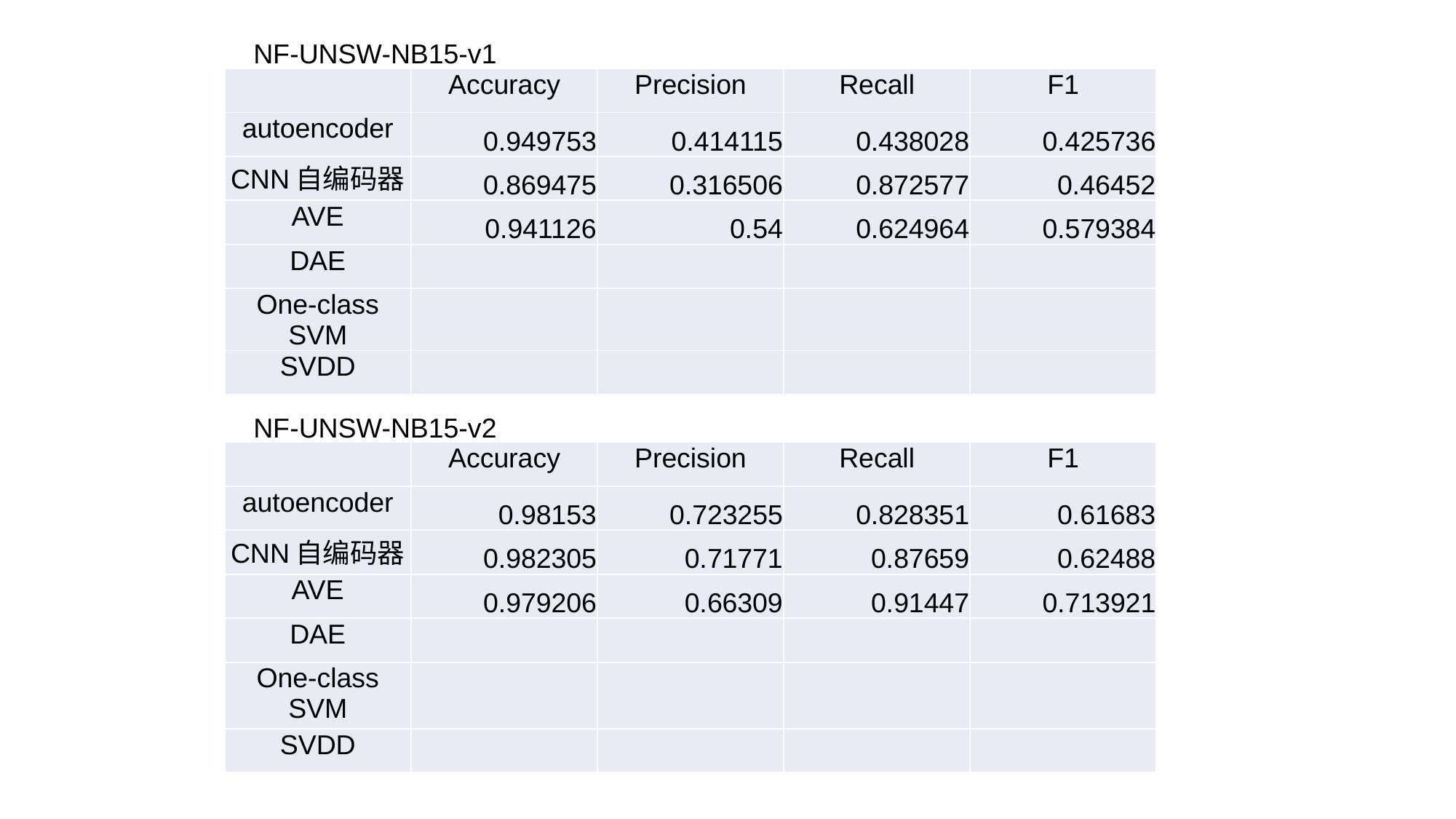

NF-UNSW-NB15-v1
|  | Accuracy | Precision | Recall | F1 |
| --- | --- | --- | --- | --- |
| autoencoder | 0.949753 | 0.414115 | 0.438028 | 0.425736 |
| CNN自编码器 | 0.869475 | 0.316506 | 0.872577 | 0.46452 |
| AVE | 0.941126 | 0.54 | 0.624964 | 0.579384 |
| DAE |  |  |  |  |
| One-class SVM |  |  |  |  |
| SVDD |  |  |  |  |
NF-UNSW-NB15-v2
|  | Accuracy | Precision | Recall | F1 |
| --- | --- | --- | --- | --- |
| autoencoder | 0.98153 | 0.723255 | 0.828351 | 0.61683 |
| CNN自编码器 | 0.982305 | 0.71771 | 0.87659 | 0.62488 |
| AVE | 0.979206 | 0.66309 | 0.91447 | 0.713921 |
| DAE |  |  |  |  |
| One-class SVM |  |  |  |  |
| SVDD |  |  |  |  |